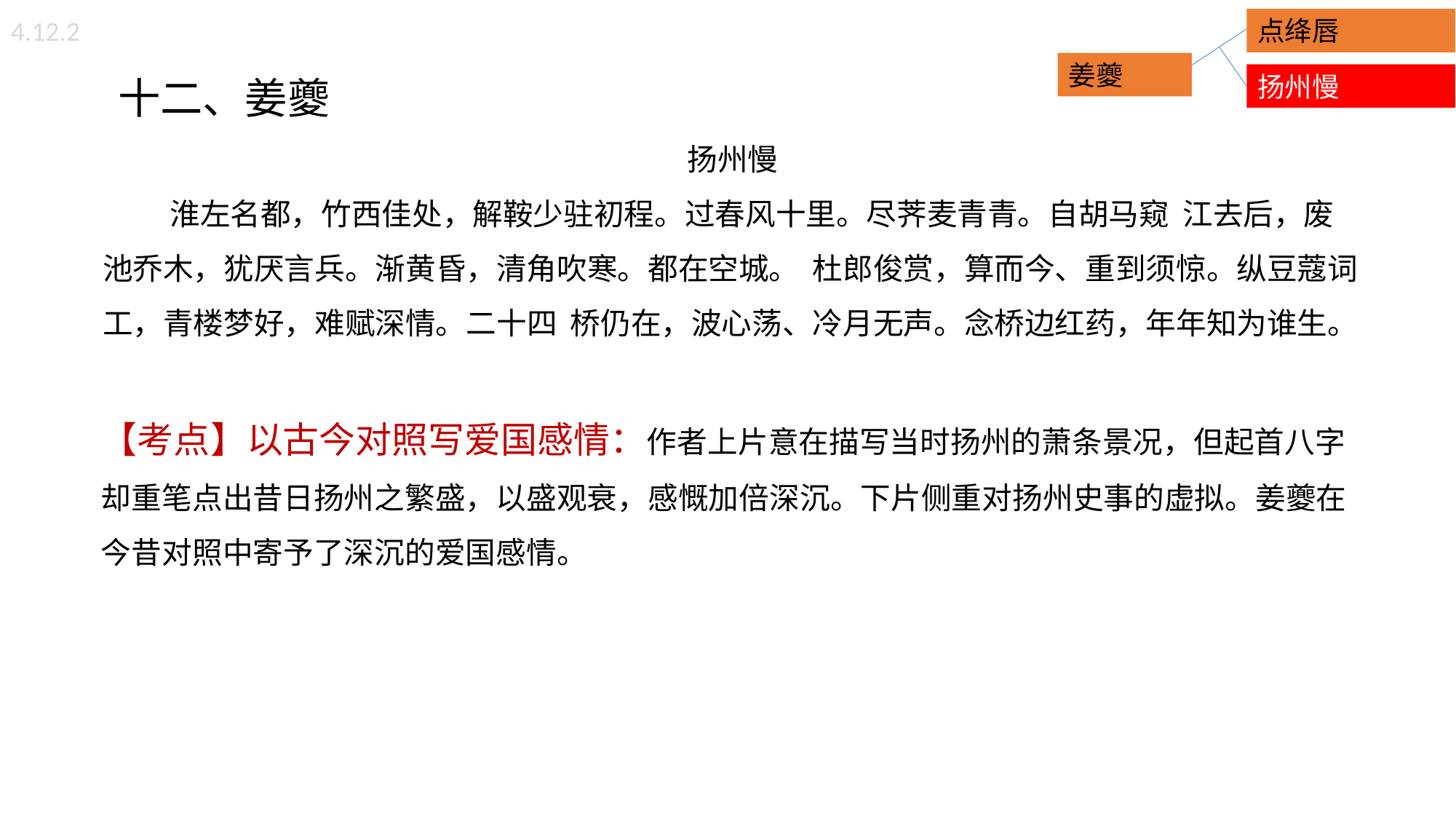

4.12.2
点绛唇
 十二、姜夔
扬州慢
         淮左名都，竹西佳处，解鞍少驻初程。过春风十里。尽荠麦青青。自胡马窥  江去后，废池乔木，犹厌言兵。渐黄昏，清角吹寒。都在空城。  杜郎俊赏，算而今、重到须惊。纵豆蔻词工，青楼梦好，难赋深情。二十四  桥仍在，波心荡、冷月无声。念桥边红药，年年知为谁生。

【考点】以古今对照写爱国感情：作者上片意在描写当时扬州的萧条景况，但起首八字却重笔点出昔日扬州之繁盛，以盛观衰，感慨加倍深沉。下片侧重对扬州史事的虚拟。姜夔在今昔对照中寄予了深沉的爱国感情。
姜夔
扬州慢